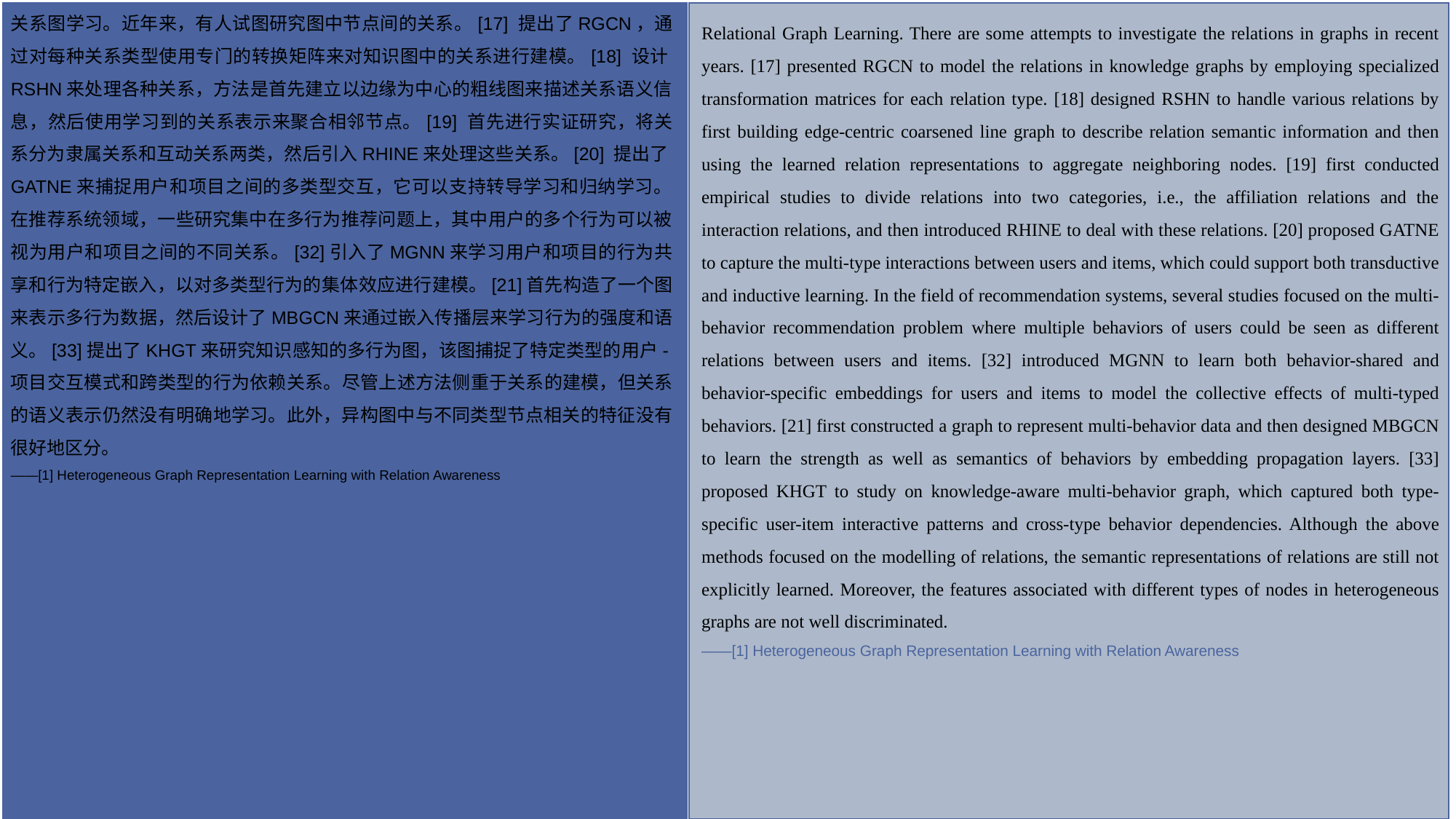

关系图学习。近年来，有人试图研究图中节点间的关系。[17] 提出了RGCN，通过对每种关系类型使用专门的转换矩阵来对知识图中的关系进行建模。[18] 设计RSHN来处理各种关系，方法是首先建立以边缘为中心的粗线图来描述关系语义信息，然后使用学习到的关系表示来聚合相邻节点。[19] 首先进行实证研究，将关系分为隶属关系和互动关系两类，然后引入RHINE来处理这些关系。[20] 提出了GATNE来捕捉用户和项目之间的多类型交互，它可以支持转导学习和归纳学习。在推荐系统领域，一些研究集中在多行为推荐问题上，其中用户的多个行为可以被视为用户和项目之间的不同关系。[32]引入了MGNN来学习用户和项目的行为共享和行为特定嵌入，以对多类型行为的集体效应进行建模。[21]首先构造了一个图来表示多行为数据，然后设计了MBGCN来通过嵌入传播层来学习行为的强度和语义。[33]提出了KHGT来研究知识感知的多行为图，该图捕捉了特定类型的用户-项目交互模式和跨类型的行为依赖关系。尽管上述方法侧重于关系的建模，但关系的语义表示仍然没有明确地学习。此外，异构图中与不同类型节点相关的特征没有很好地区分。
——[1] Heterogeneous Graph Representation Learning with Relation Awareness

Relational Graph Learning. There are some attempts to investigate the relations in graphs in recent years. [17] presented RGCN to model the relations in knowledge graphs by employing specialized transformation matrices for each relation type. [18] designed RSHN to handle various relations by first building edge-centric coarsened line graph to describe relation semantic information and then using the learned relation representations to aggregate neighboring nodes. [19] first conducted empirical studies to divide relations into two categories, i.e., the affiliation relations and the interaction relations, and then introduced RHINE to deal with these relations. [20] proposed GATNE to capture the multi-type interactions between users and items, which could support both transductive and inductive learning. In the field of recommendation systems, several studies focused on the multi-behavior recommendation problem where multiple behaviors of users could be seen as different relations between users and items. [32] introduced MGNN to learn both behavior-shared and behavior-specific embeddings for users and items to model the collective effects of multi-typed behaviors. [21] first constructed a graph to represent multi-behavior data and then designed MBGCN to learn the strength as well as semantics of behaviors by embedding propagation layers. [33] proposed KHGT to study on knowledge-aware multi-behavior graph, which captured both type-specific user-item interactive patterns and cross-type behavior dependencies. Although the above methods focused on the modelling of relations, the semantic representations of relations are still not explicitly learned. Moreover, the features associated with different types of nodes in heterogeneous graphs are not well discriminated.
——[1] Heterogeneous Graph Representation Learning with Relation Awareness